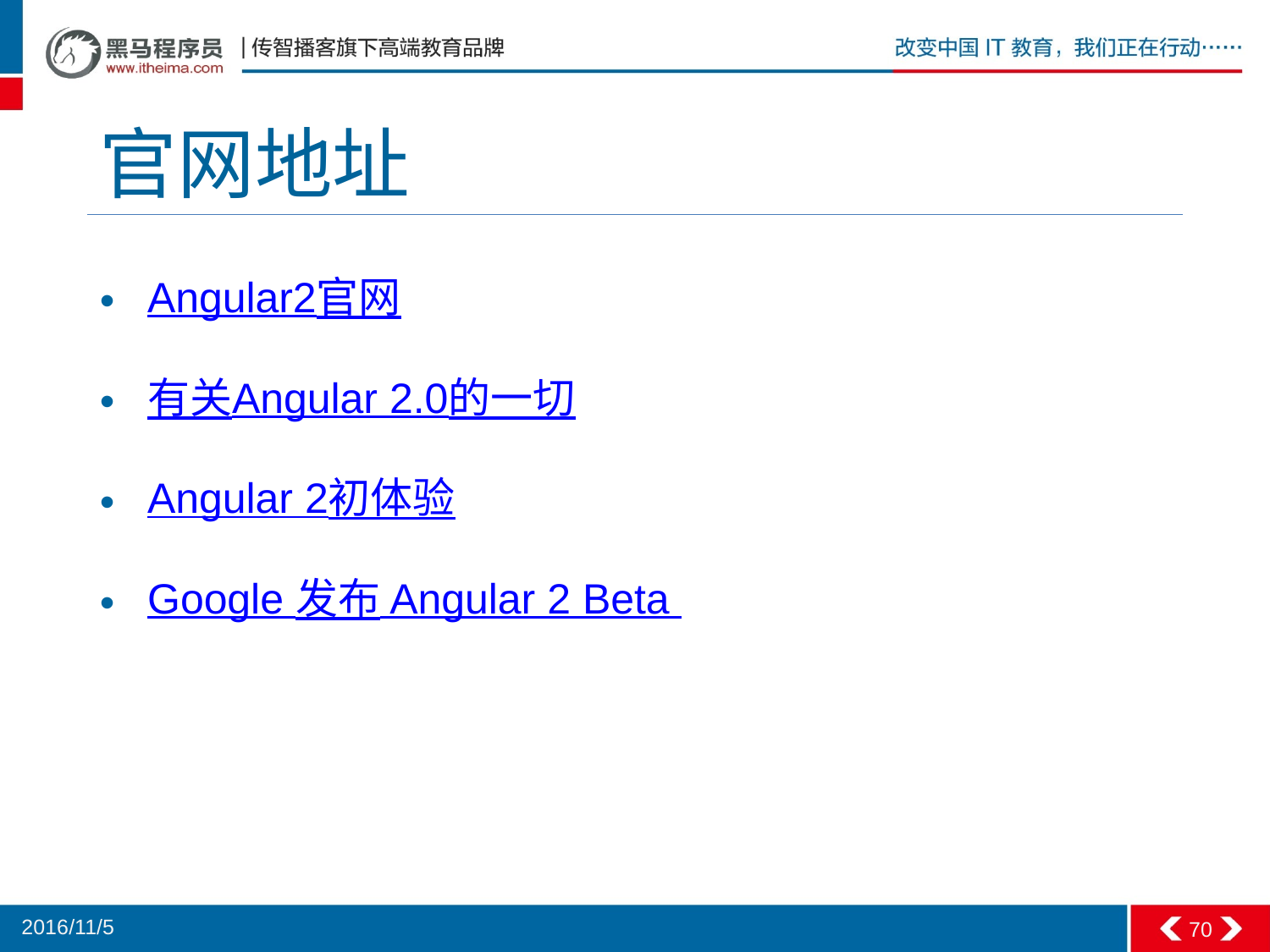

# 官网地址
Angular2官网
有关Angular 2.0的一切
Angular 2初体验
Google 发布 Angular 2 Beta

70

2016/11/5